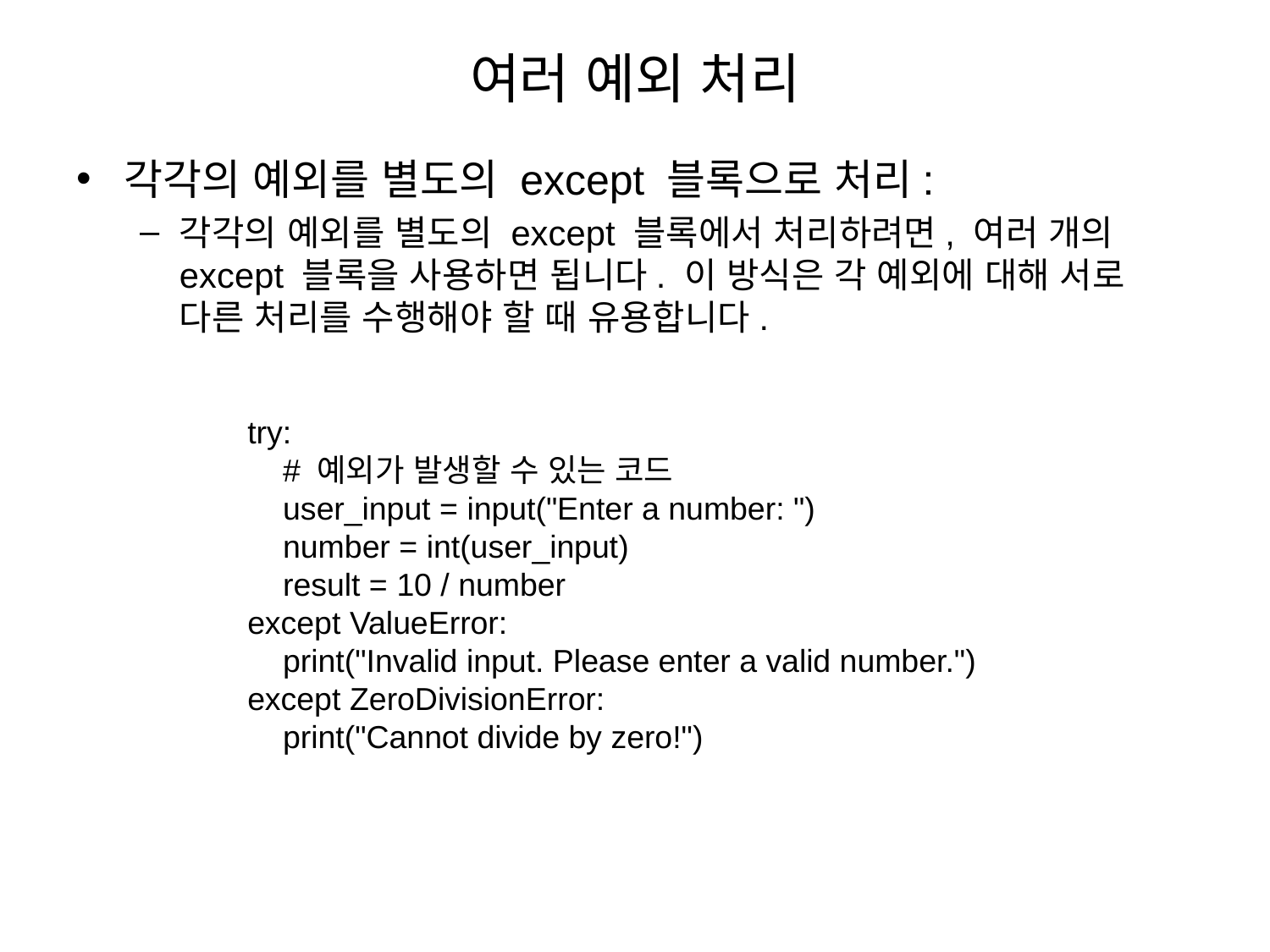

# 여러 예외 처리
각각의 예외를 별도의 except 블록으로 처리:
각각의 예외를 별도의 except 블록에서 처리하려면, 여러 개의 except 블록을 사용하면 됩니다. 이 방식은 각 예외에 대해 서로 다른 처리를 수행해야 할 때 유용합니다.

try:
    # 예외가 발생할 수 있는 코드
    user_input = input("Enter a number: ")
    number = int(user_input)
    result = 10 / number
except ValueError:
    print("Invalid input. Please enter a valid number.")
except ZeroDivisionError:
    print("Cannot divide by zero!")